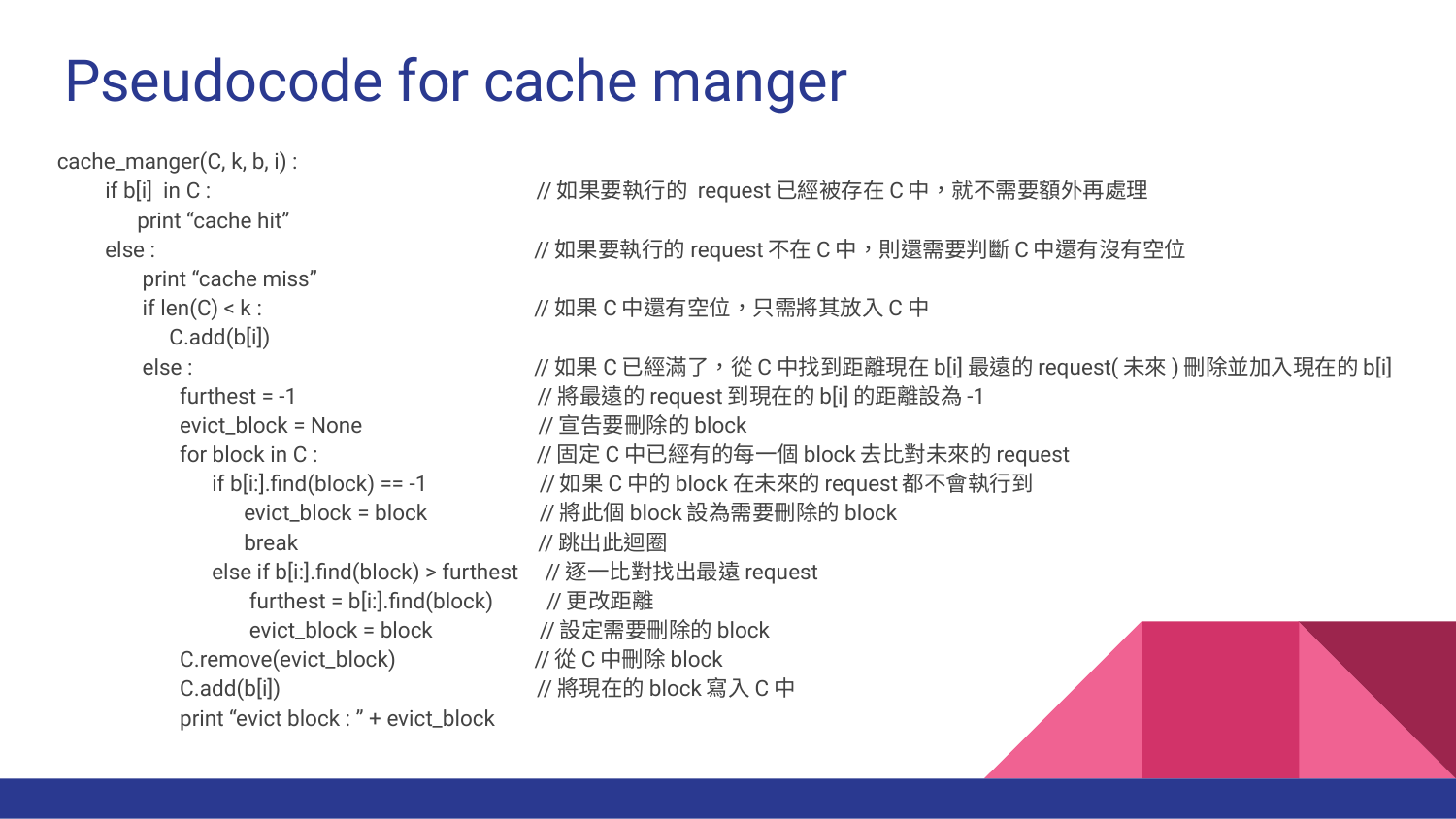

# Pseudocode for cache manger
cache_manger(C, k, b, i) :
         if b[i]  in C :                                                             //如果要執行的 request已經被存在C中，就不需要額外再處理
               print “cache hit”
         else :                                                                       //如果要執行的request不在C中，則還需要判斷C中還有沒有空位
                print “cache miss”
                if len(C) < k :                                                   //如果C中還有空位，只需將其放入C中
                     C.add(b[i])
                else :                                                                //如果C已經滿了，從C中找到距離現在b[i]最遠的request(未來)刪除並加入現在的b[i]
                       furthest = -1                                             //將最遠的request到現在的b[i]的距離設為-1
                       evict_block = None                                 //宣告要刪除的block
                       for block in C :                                         //固定C中已經有的每一個block去比對未來的request
                             if b[i:].find(block) == -1                     //如果C中的block在未來的request都不會執行到
                                   evict_block = block                     //將此個block設為需要刪除的block
                                   break                                             //跳出此迴圈
                             else if b[i:].find(block) > furthest     //逐一比對找出最遠request
                                    furthest = b[i:].find(block)          //更改距離
                                    evict_block = block                    //設定需要刪除的block
                       C.remove(evict_block)                          //從C中刪除block
                       C.add(b[i])                                                //將現在的block寫入C中
                       print “evict block : ” + evict_block